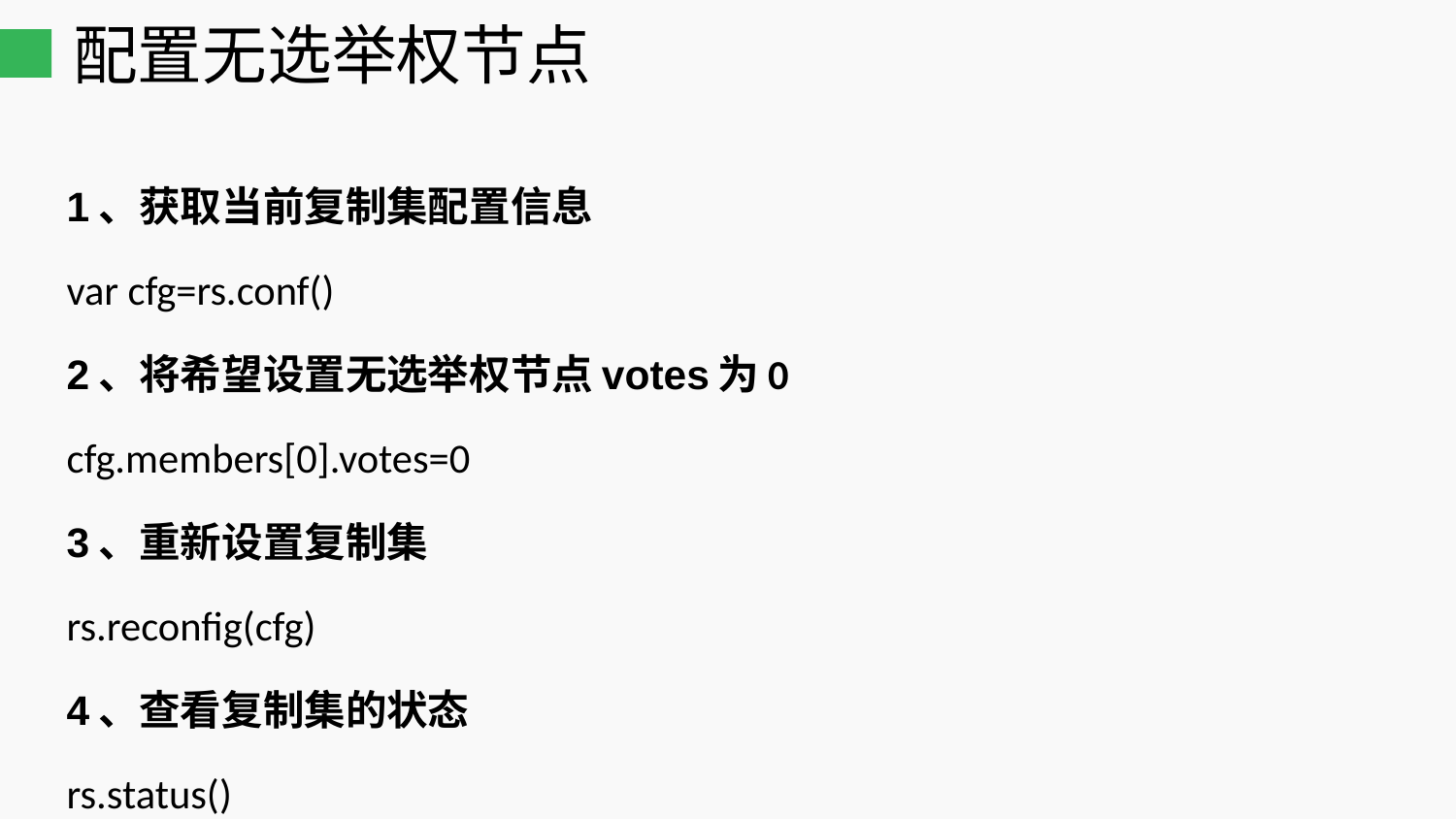

# 配置无选举权节点
1、获取当前复制集配置信息
var cfg=rs.conf()
2、将希望设置无选举权节点votes为0
cfg.members[0].votes=0
3、重新设置复制集
rs.reconfig(cfg)
4、查看复制集的状态
rs.status()